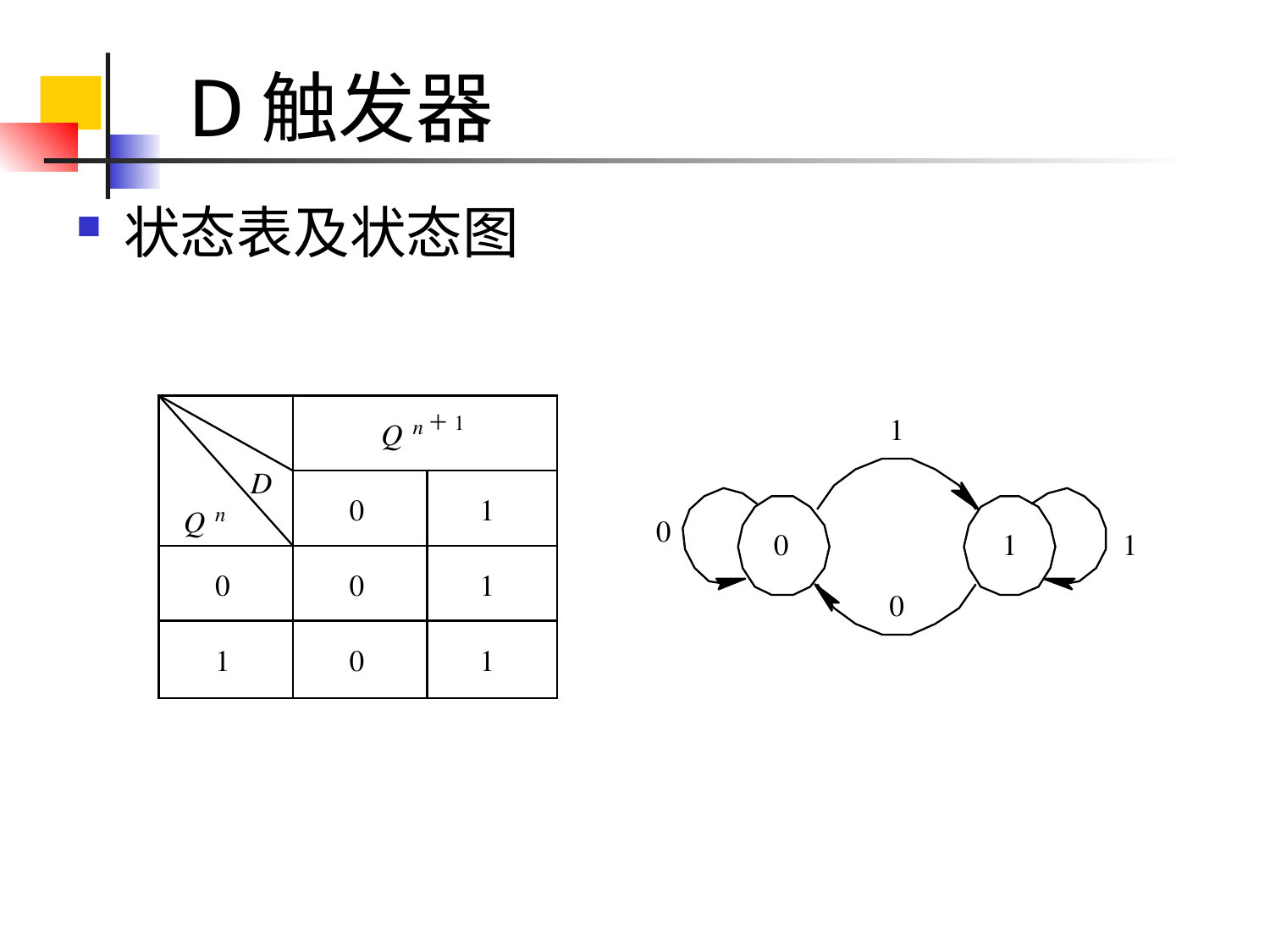

# D触发器
状态表及状态图

＋1
n
Q
D

0
1
n
Q

0
0
1

1
0
1
1

0
0
1
1

0